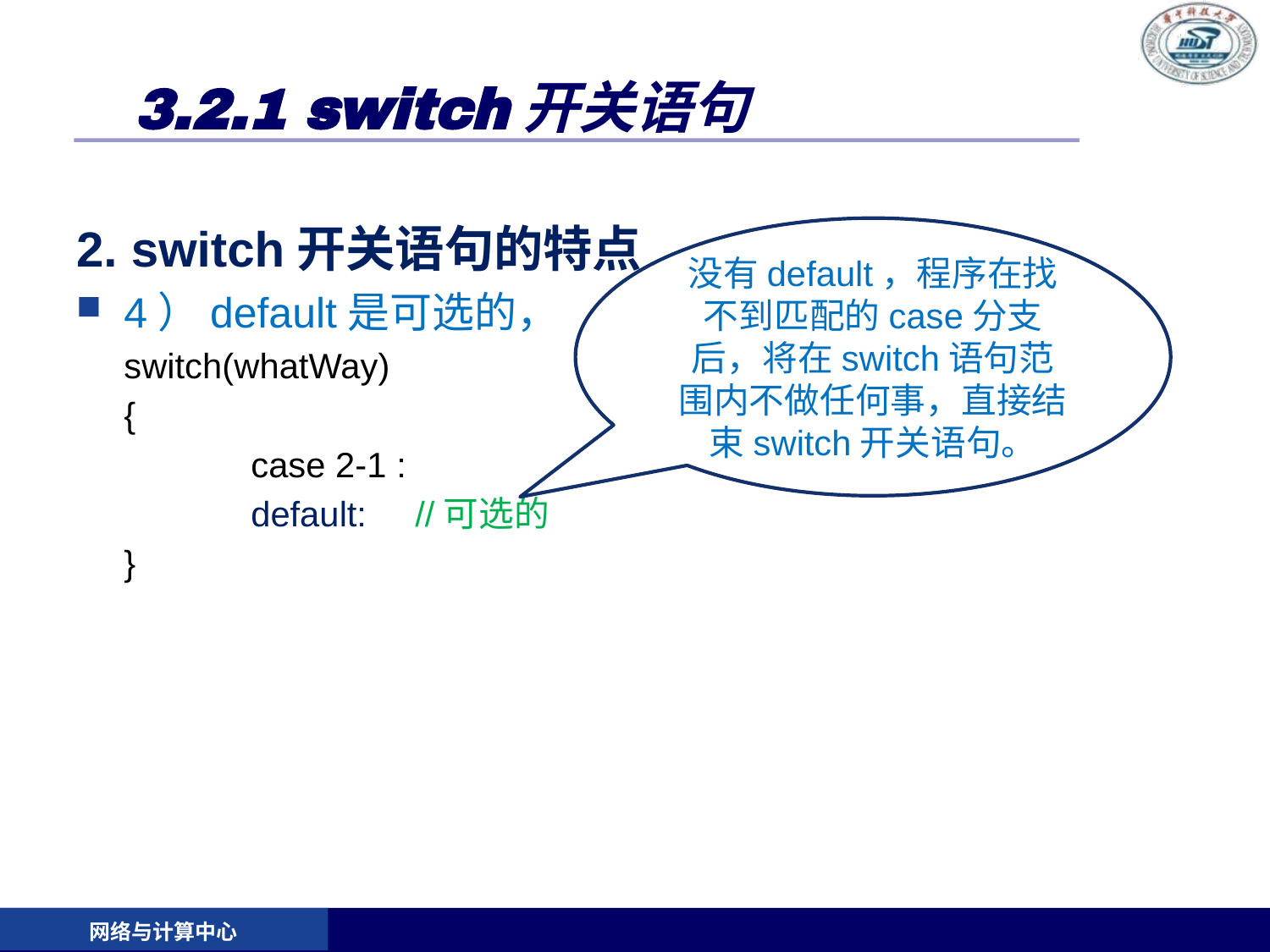

# 3.2.1 switch开关语句
2. switch开关语句的特点
4）default是可选的，
	switch(whatWay)
	{
		case 2-1 :
   	  	default:     //可选的
	}

没有default，程序在找不到匹配的case分支后，将在switch语句范围内不做任何事，直接结束switch开关语句。
网络与计算中心